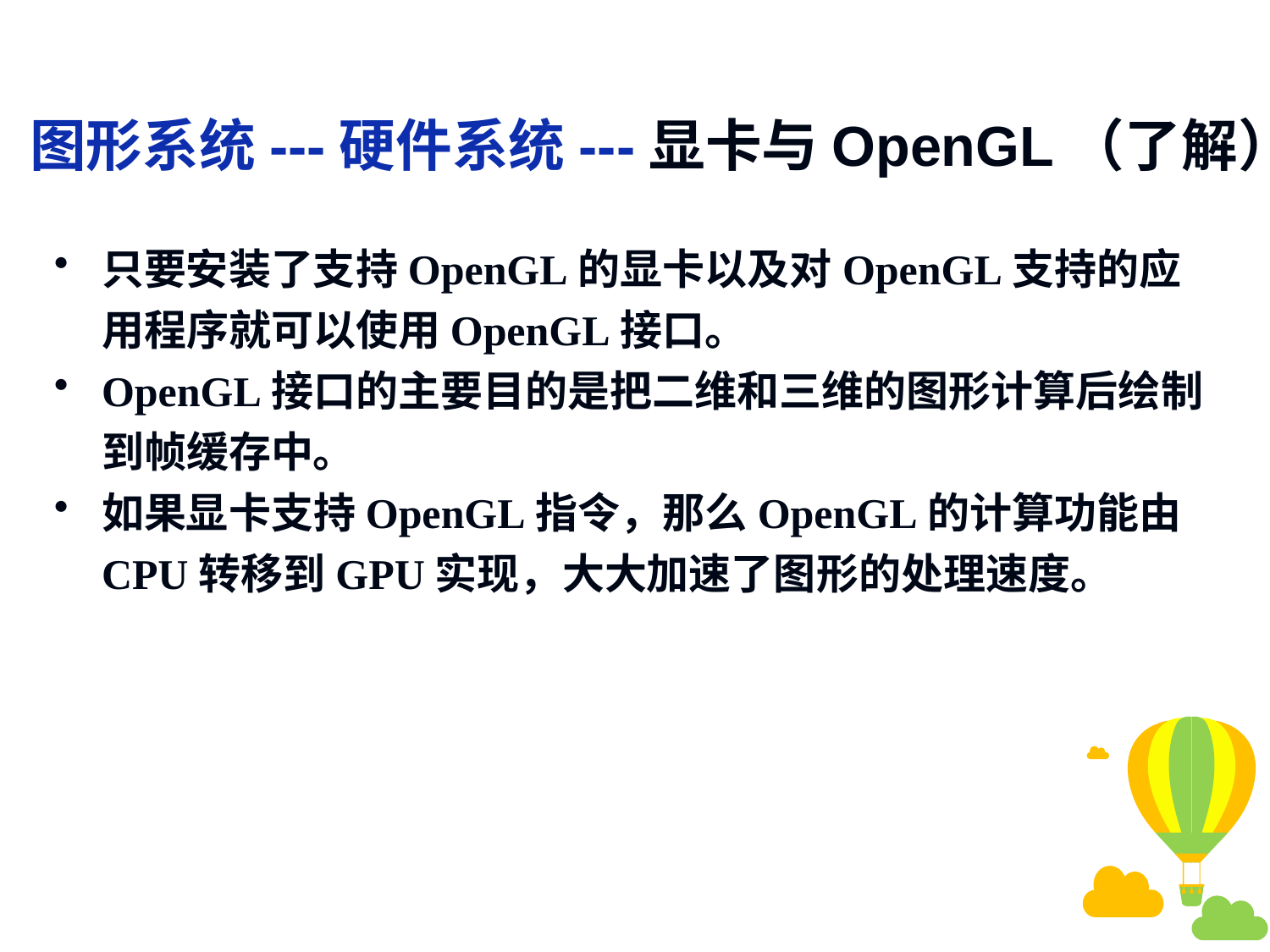

图形系统---硬件系统---显卡与OpenGL（了解）
只要安装了支持OpenGL的显卡以及对OpenGL支持的应用程序就可以使用OpenGL接口。
OpenGL接口的主要目的是把二维和三维的图形计算后绘制到帧缓存中。
如果显卡支持OpenGL指令，那么OpenGL的计算功能由CPU转移到GPU实现，大大加速了图形的处理速度。